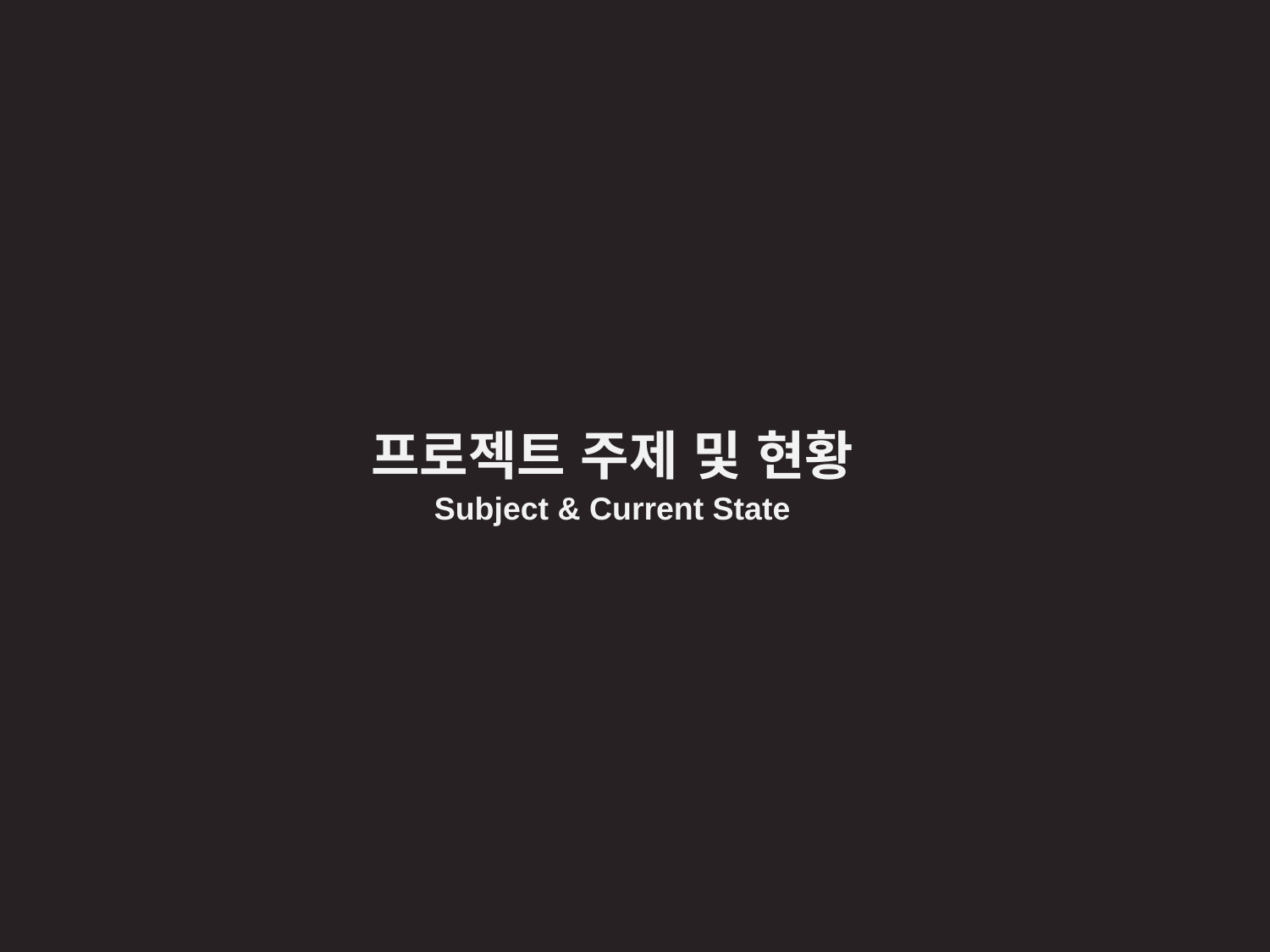

프로젝트 주제 및 현황
Subject & Current State